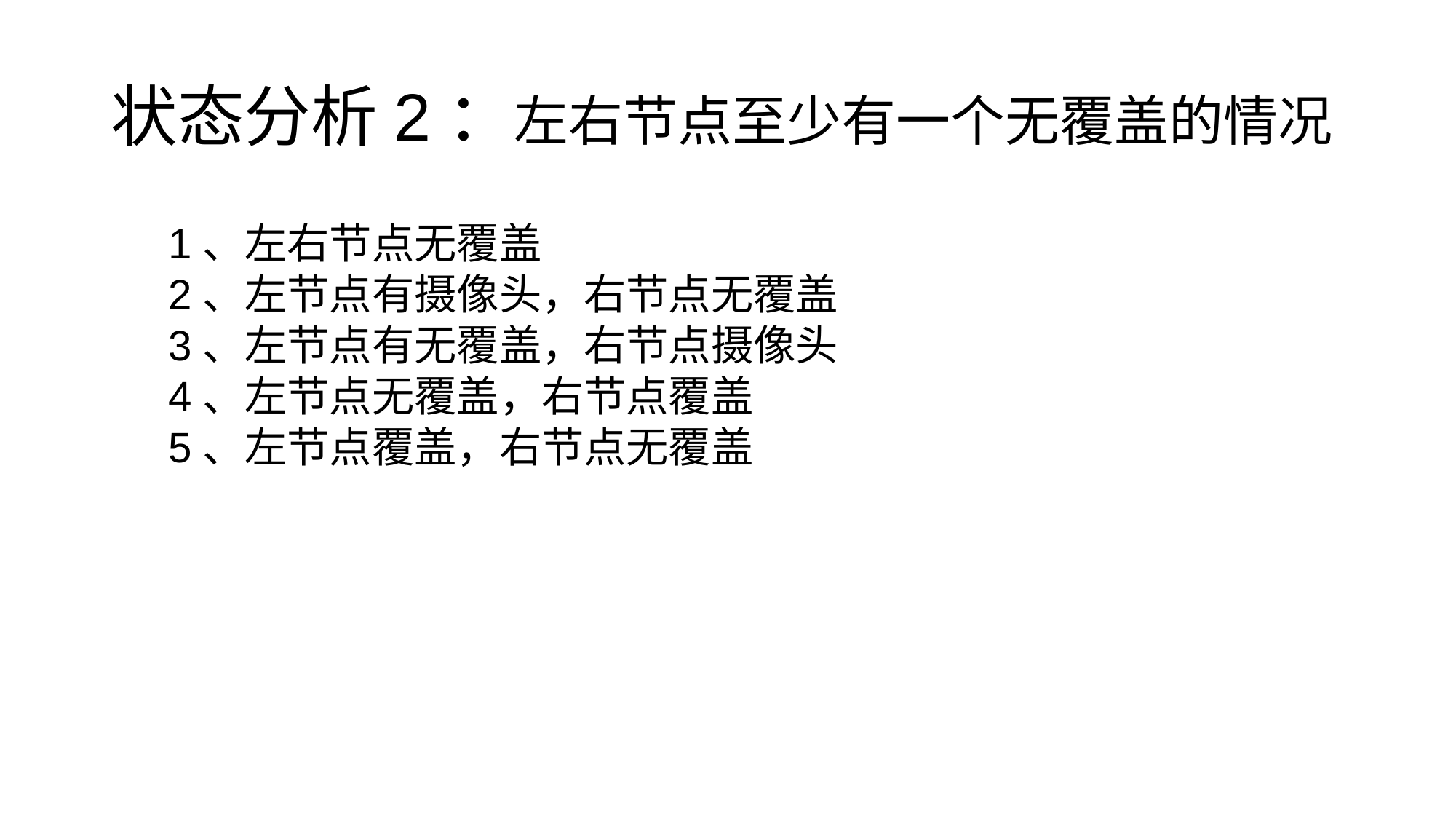

# 状态分析2：左右节点至少有一个无覆盖的情况
1、左右节点无覆盖
2、左节点有摄像头，右节点无覆盖
3、左节点有无覆盖，右节点摄像头
4、左节点无覆盖，右节点覆盖
5、左节点覆盖，右节点无覆盖